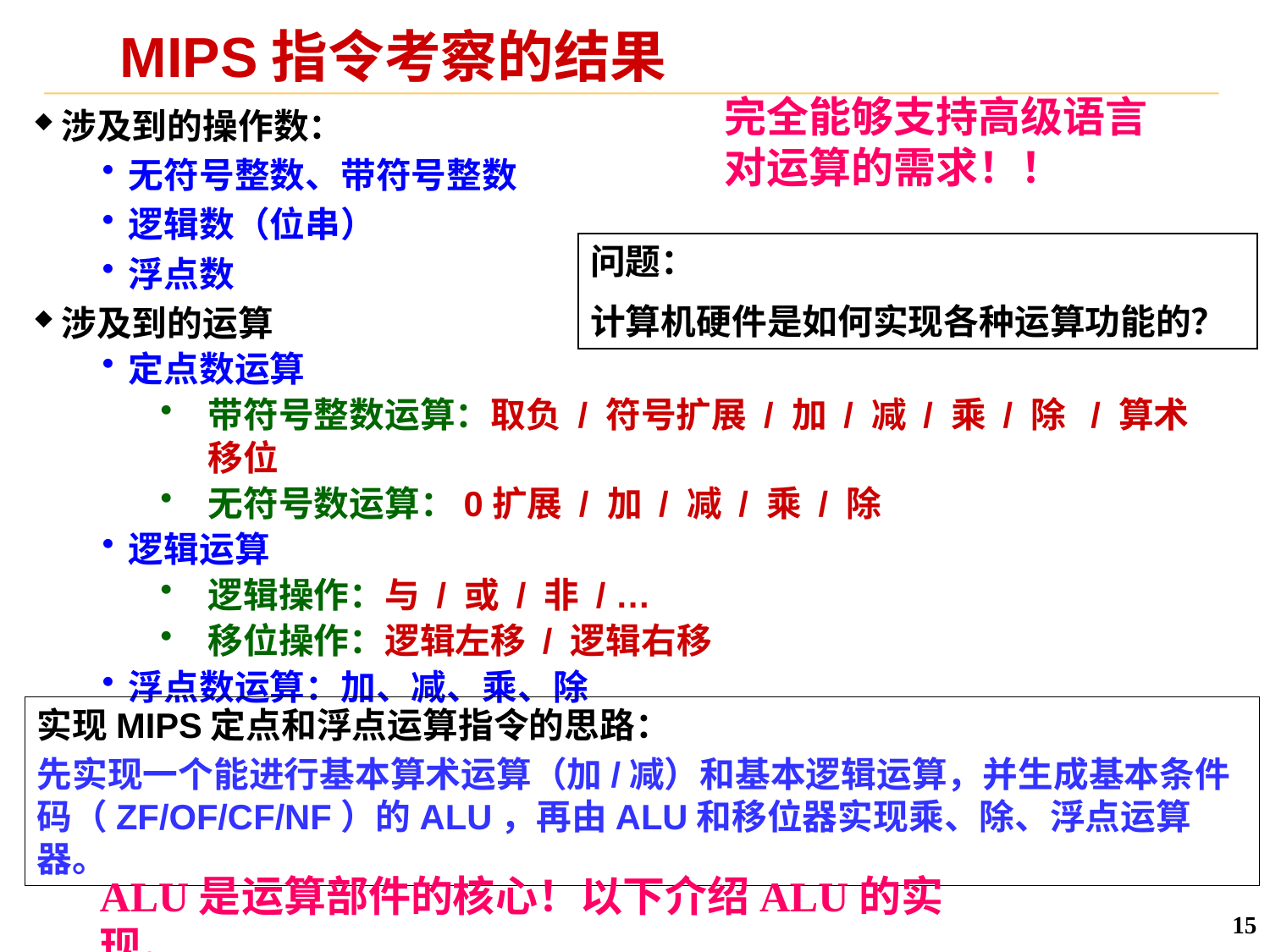

# MIPS指令考察的结果
完全能够支持高级语言对运算的需求！！
涉及到的操作数：
无符号整数、带符号整数
逻辑数（位串）
浮点数
涉及到的运算
定点数运算
带符号整数运算：取负 / 符号扩展 / 加 / 减 / 乘 / 除  / 算术移位
无符号数运算：0扩展 / 加 / 减 / 乘 / 除
逻辑运算
逻辑操作：与 / 或 / 非 / …
移位操作：逻辑左移 / 逻辑右移
浮点数运算：加、减、乘、除
问题：
计算机硬件是如何实现各种运算功能的？
实现MIPS定点和浮点运算指令的思路：
先实现一个能进行基本算术运算（加/减）和基本逻辑运算，并生成基本条件码（ZF/OF/CF/NF）的ALU，再由ALU和移位器实现乘、除、浮点运算器。
ALU是运算部件的核心！以下介绍ALU的实现。
15